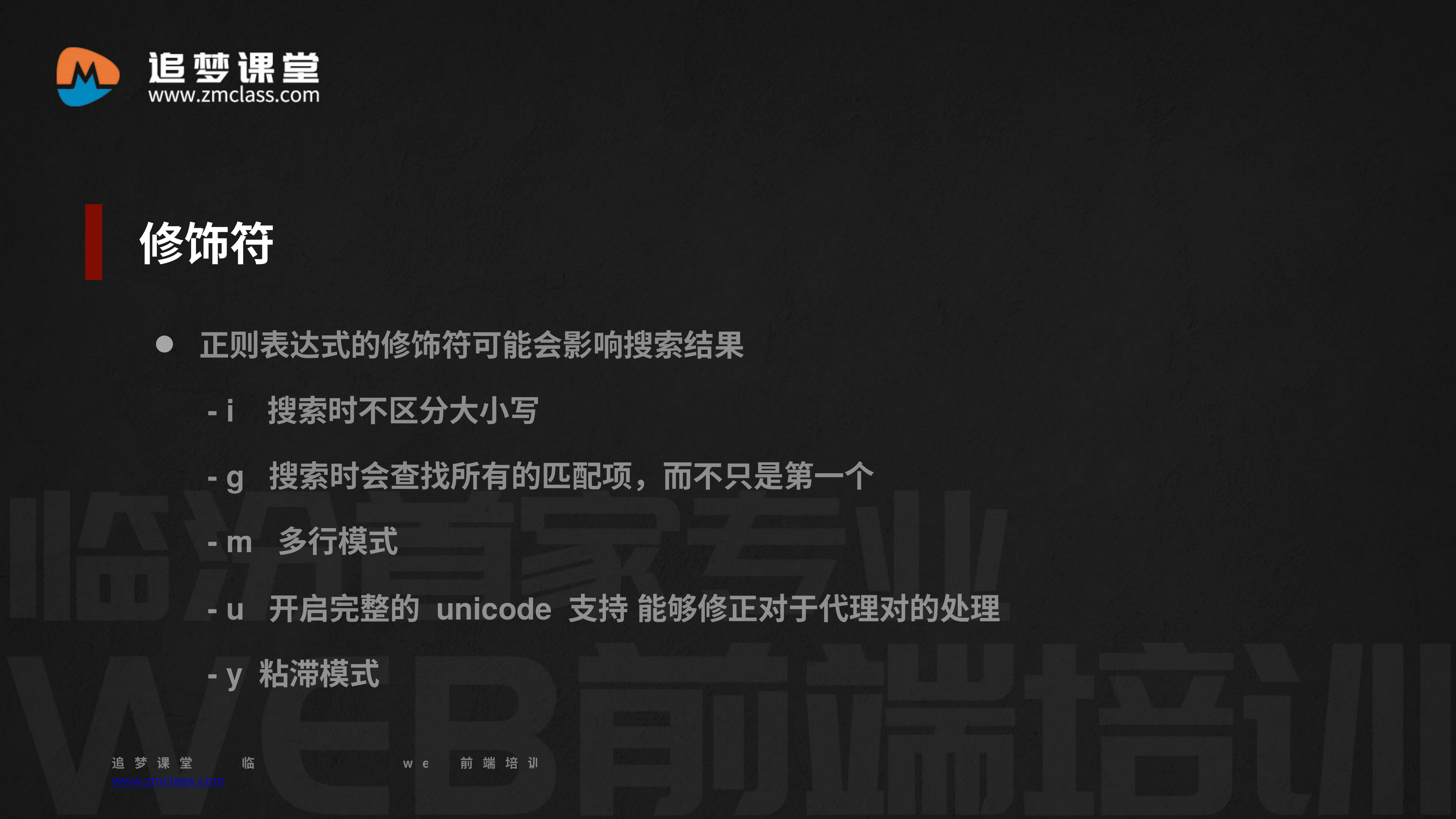

修饰符
正则表达式的修饰符可能会影响搜索结果

 - i   搜索时不区分大小写
 - g  搜索时会查找所有的匹配项，而不只是第一个
 - m  多行模式
 - u  开启完整的 unicode 支持 能够修正对于代理对的处理
 - y 粘滞模式
追梦课堂   临汾首家专业的web前端培训机构                                                          www.zmclass.com
7